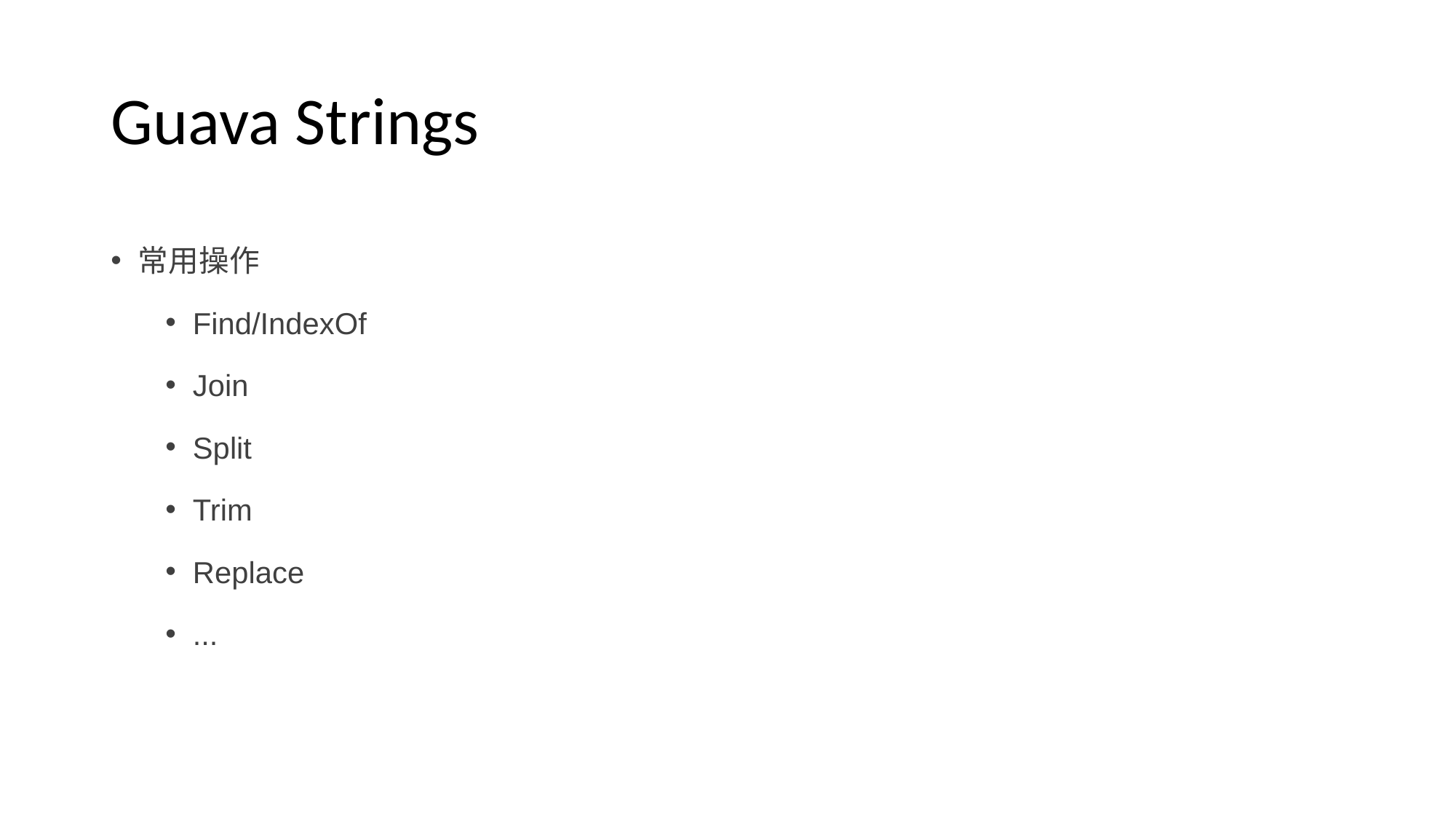

# Guava Strings
常用操作
Find/IndexOf
Join
Split
Trim
Replace
...